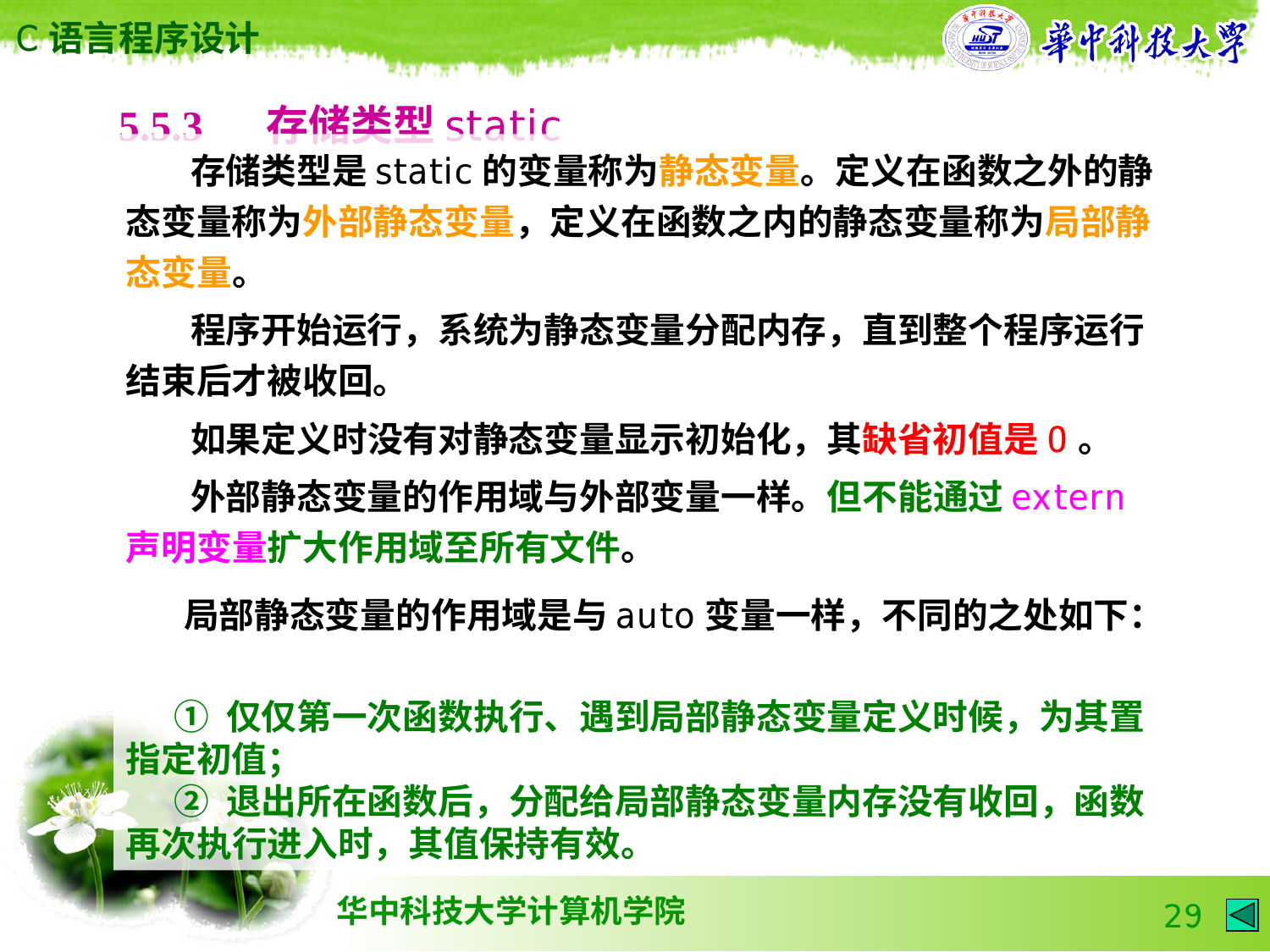

5.5.3 　存储类型static
       存储类型是static的变量称为静态变量。定义在函数之外的静态变量称为外部静态变量，定义在函数之内的静态变量称为局部静态变量。
       程序开始运行，系统为静态变量分配内存，直到整个程序运行结束后才被收回。
       如果定义时没有对静态变量显示初始化，其缺省初值是0。
       外部静态变量的作用域与外部变量一样。但不能通过extern声明变量扩大作用域至所有文件。
     局部静态变量的作用域是与auto变量一样，不同的之处如下：
      ① 仅仅第一次函数执行、遇到局部静态变量定义时候，为其置指定初值；
      ② 退出所在函数后，分配给局部静态变量内存没有收回，函数再次执行进入时，其值保持有效。
29